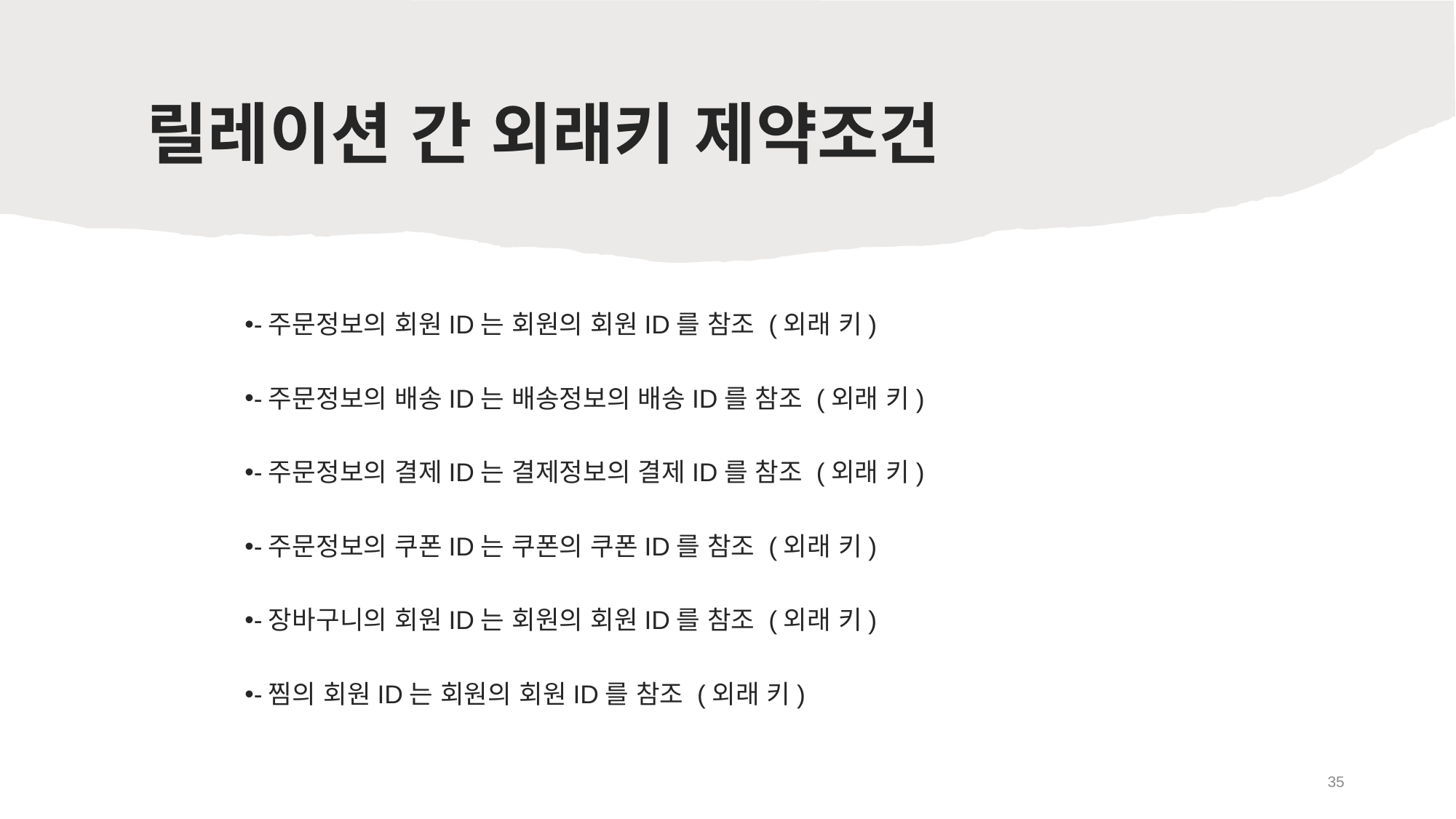

# 릴레이션 간 외래키 제약조건
-주문정보의 회원ID는 회원의 회원ID를 참조 (외래 키)

-주문정보의 배송ID는 배송정보의 배송ID를 참조 (외래 키)

-주문정보의 결제ID는 결제정보의 결제ID를 참조 (외래 키)

-주문정보의 쿠폰ID는 쿠폰의 쿠폰ID를 참조 (외래 키)

-장바구니의 회원ID는 회원의 회원ID를 참조 (외래 키)

-찜의 회원ID는 회원의 회원ID를 참조 (외래 키)
35